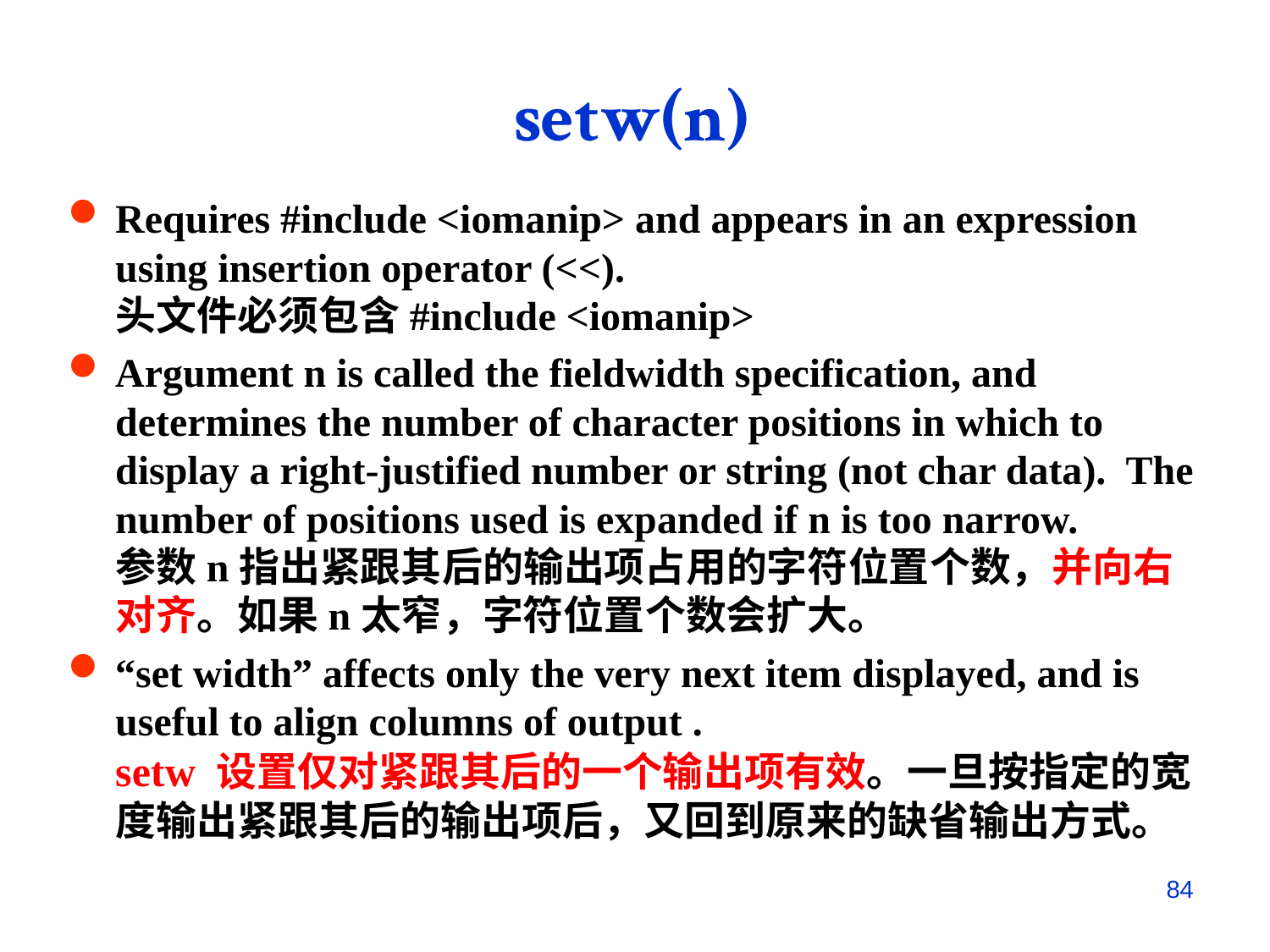

setw(n)
Requires #include <iomanip> and appears in an expression using insertion operator (<<).
头文件必须包含#include <iomanip>
Argument n is called the fieldwidth specification, and determines the number of character positions in which to display a right-justified number or string (not char data).  The number of positions used is expanded if n is too narrow.
参数n指出紧跟其后的输出项占用的字符位置个数，并向右对齐。如果n太窄，字符位置个数会扩大。
“set width” affects only the very next item displayed, and is useful to align columns of output .
setw 设置仅对紧跟其后的一个输出项有效。一旦按指定的宽度输出紧跟其后的输出项后，又回到原来的缺省输出方式。
84